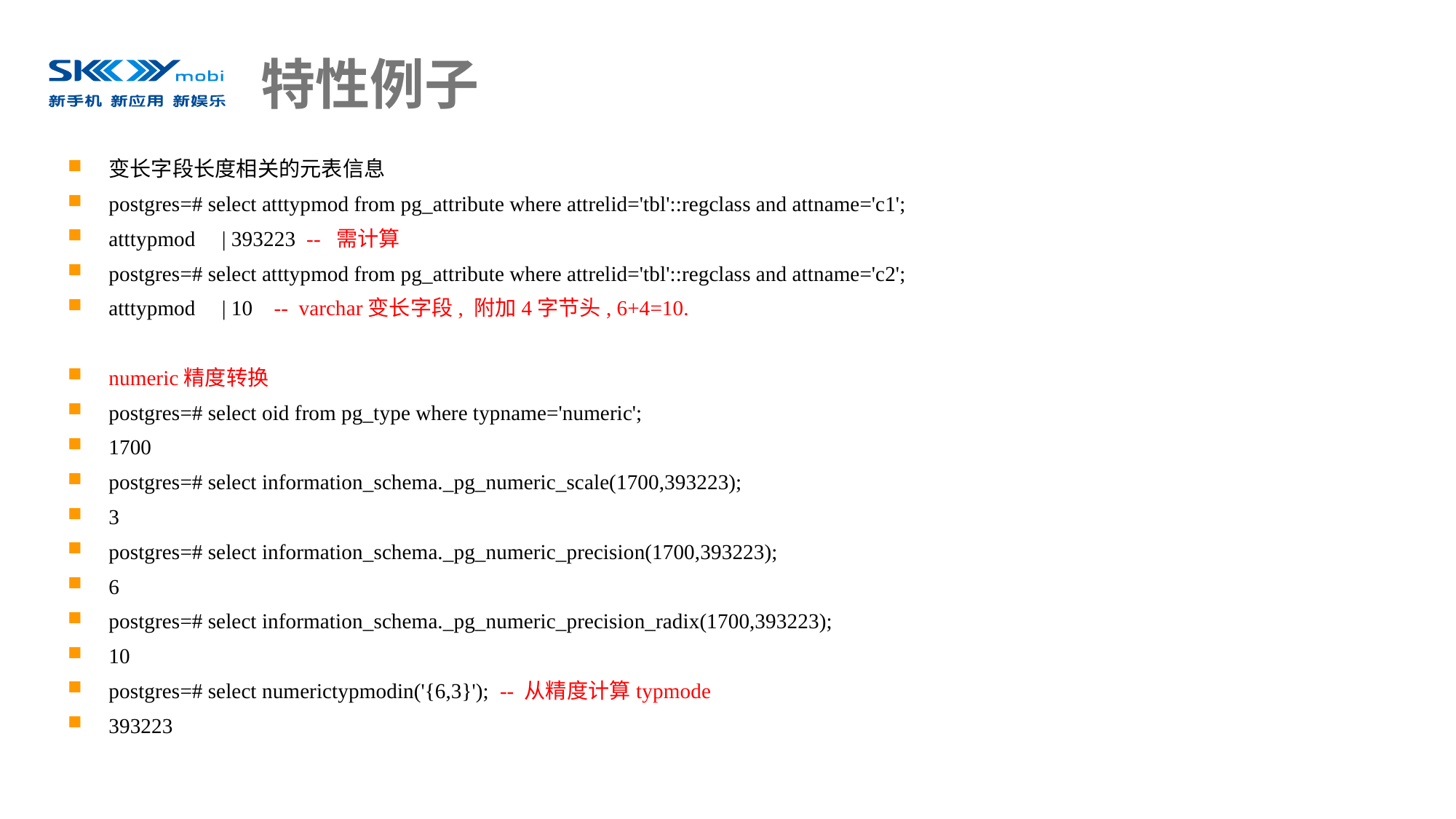

# 特性例子
变长字段长度相关的元表信息
postgres=# select atttypmod from pg_attribute where attrelid='tbl'::regclass and attname='c1';
atttypmod     | 393223  --  需计算
postgres=# select atttypmod from pg_attribute where attrelid='tbl'::regclass and attname='c2';
atttypmod     | 10    --  varchar变长字段, 附加4字节头, 6+4=10.

numeric精度转换
postgres=# select oid from pg_type where typname='numeric';
1700
postgres=# select information_schema._pg_numeric_scale(1700,393223);
3
postgres=# select information_schema._pg_numeric_precision(1700,393223);
6
postgres=# select information_schema._pg_numeric_precision_radix(1700,393223);
10
postgres=# select numerictypmodin('{6,3}');  -- 从精度计算typmode
393223